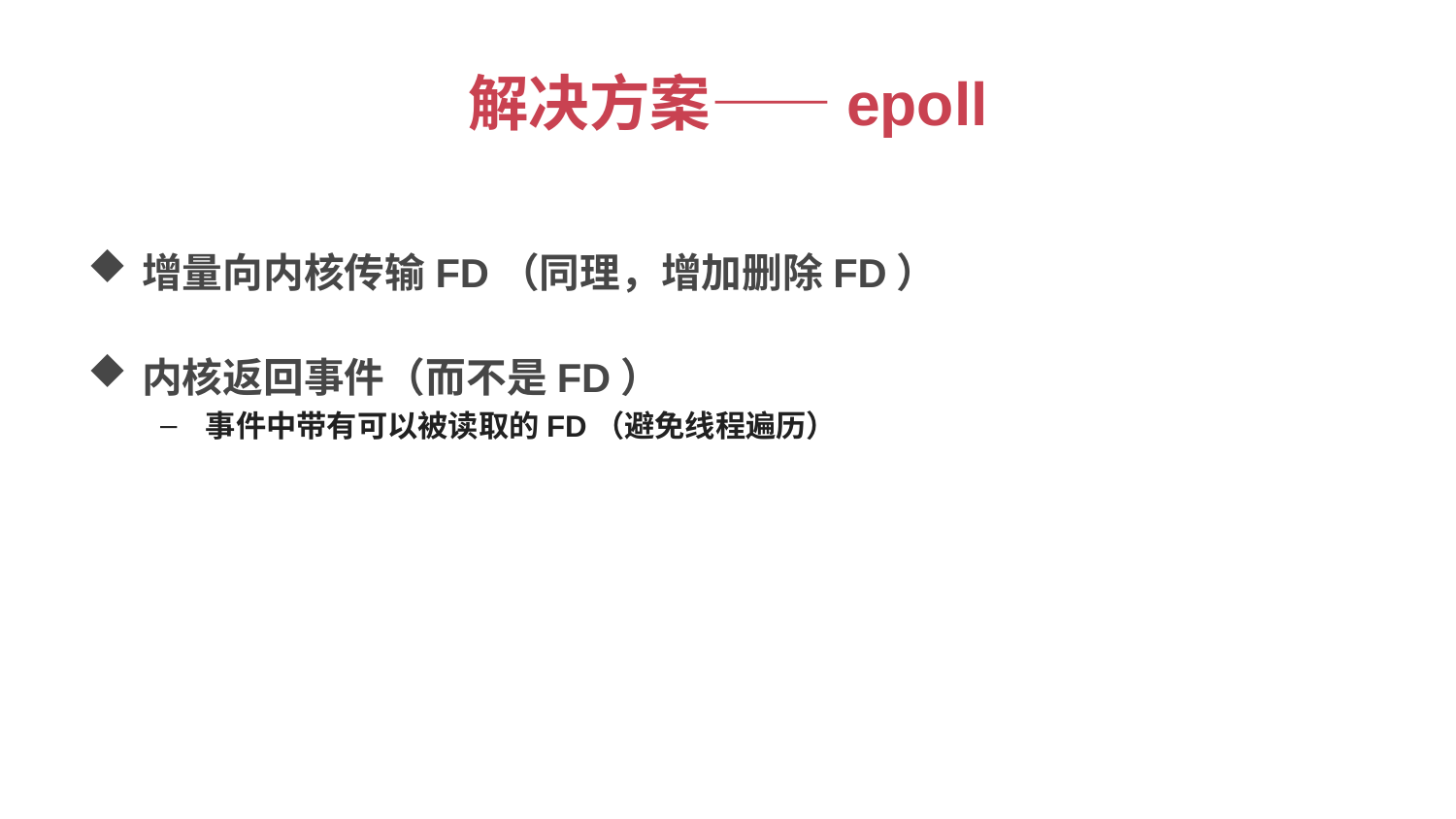

# 解决方案——epoll
增量向内核传输FD（同理，增加删除FD）
内核返回事件（而不是FD）
事件中带有可以被读取的FD（避免线程遍历）